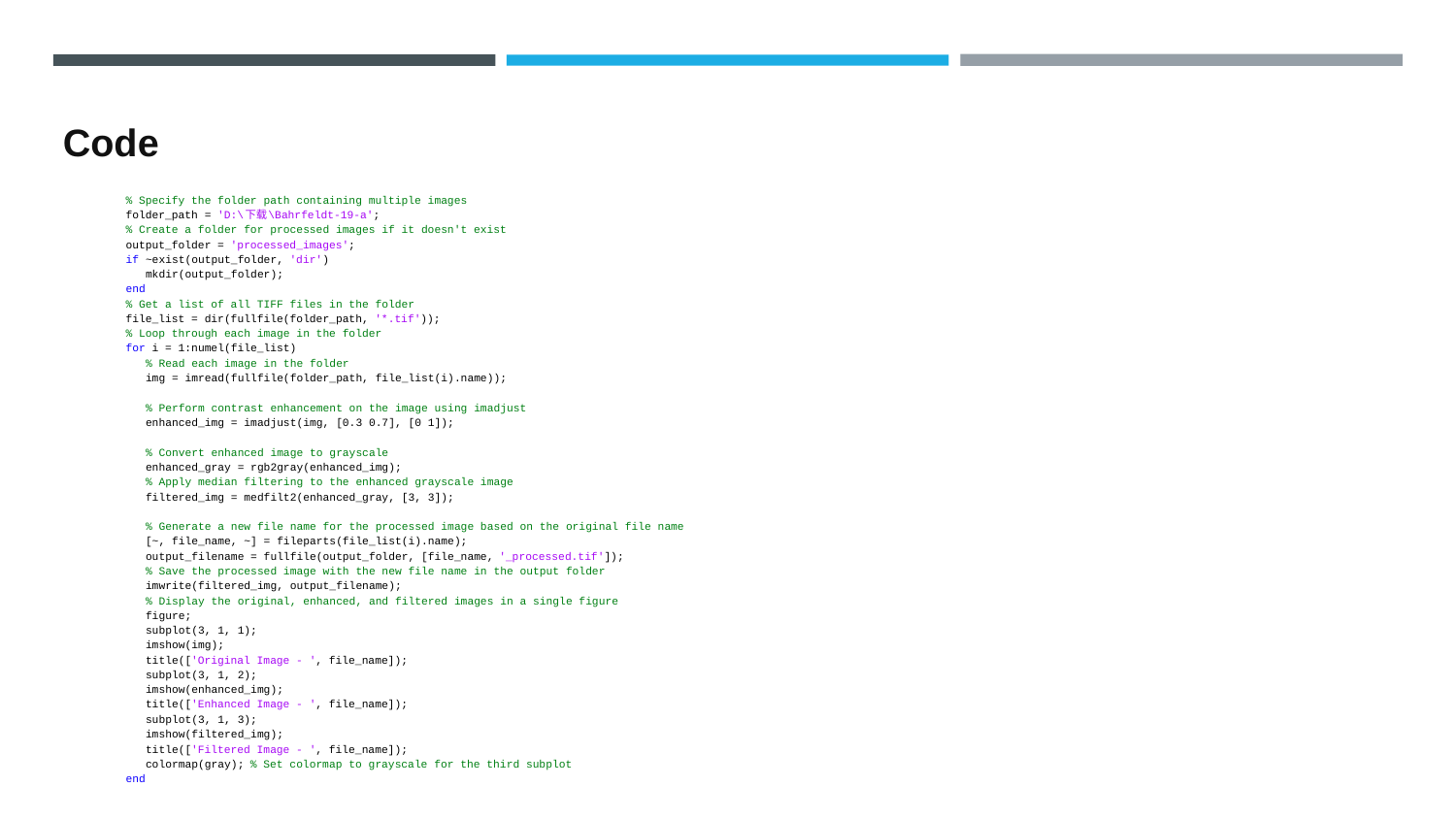

# Code
% Specify the folder path containing multiple images
folder_path = 'D:\下载\Bahrfeldt-19-a';
% Create a folder for processed images if it doesn't exist
output_folder = 'processed_images';
if ~exist(output_folder, 'dir')
   mkdir(output_folder);
end
% Get a list of all TIFF files in the folder
file_list = dir(fullfile(folder_path, '*.tif'));
% Loop through each image in the folder
for i = 1:numel(file_list)
   % Read each image in the folder
   img = imread(fullfile(folder_path, file_list(i).name));

   % Perform contrast enhancement on the image using imadjust
   enhanced_img = imadjust(img, [0.3 0.7], [0 1]);

   % Convert enhanced image to grayscale
   enhanced_gray = rgb2gray(enhanced_img);
   % Apply median filtering to the enhanced grayscale image
   filtered_img = medfilt2(enhanced_gray, [3, 3]);

   % Generate a new file name for the processed image based on the original file name
   [~, file_name, ~] = fileparts(file_list(i).name);
   output_filename = fullfile(output_folder, [file_name, '_processed.tif']);
   % Save the processed image with the new file name in the output folder
   imwrite(filtered_img, output_filename);
   % Display the original, enhanced, and filtered images in a single figure
   figure;
   subplot(3, 1, 1);
   imshow(img);
   title(['Original Image - ', file_name]);
   subplot(3, 1, 2);
   imshow(enhanced_img);
   title(['Enhanced Image - ', file_name]);
   subplot(3, 1, 3);
   imshow(filtered_img);
   title(['Filtered Image - ', file_name]);
   colormap(gray); % Set colormap to grayscale for the third subplot
end